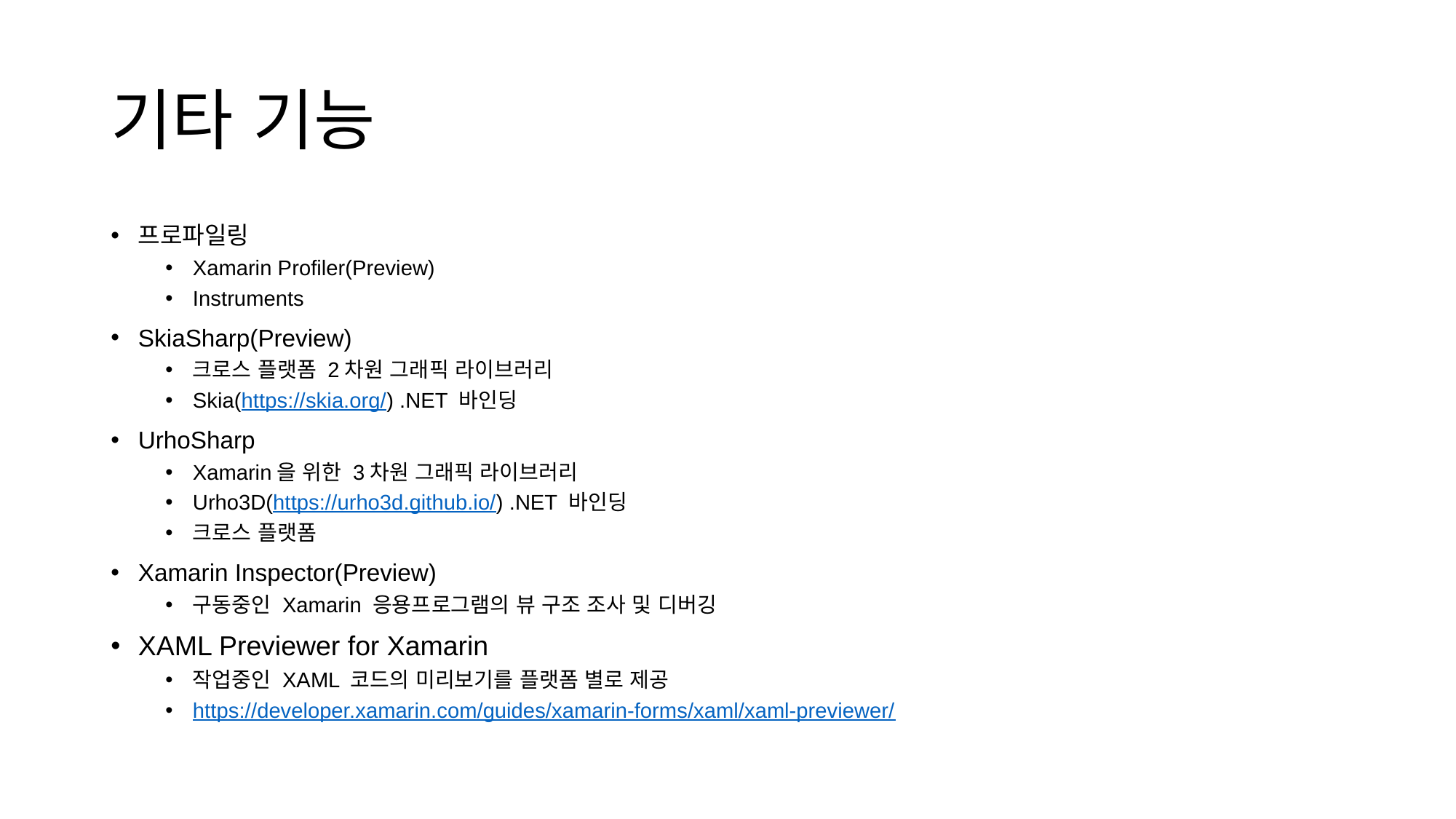

# 기타 기능
프로파일링
Xamarin Profiler(Preview)
Instruments
SkiaSharp(Preview)
크로스 플랫폼 2차원 그래픽 라이브러리
Skia(https://skia.org/) .NET 바인딩
UrhoSharp
Xamarin을 위한 3차원 그래픽 라이브러리
Urho3D(https://urho3d.github.io/) .NET 바인딩
크로스 플랫폼
Xamarin Inspector(Preview)
구동중인 Xamarin 응용프로그램의 뷰 구조 조사 및 디버깅
XAML Previewer for Xamarin
작업중인 XAML 코드의 미리보기를 플랫폼 별로 제공
https://developer.xamarin.com/guides/xamarin-forms/xaml/xaml-previewer/